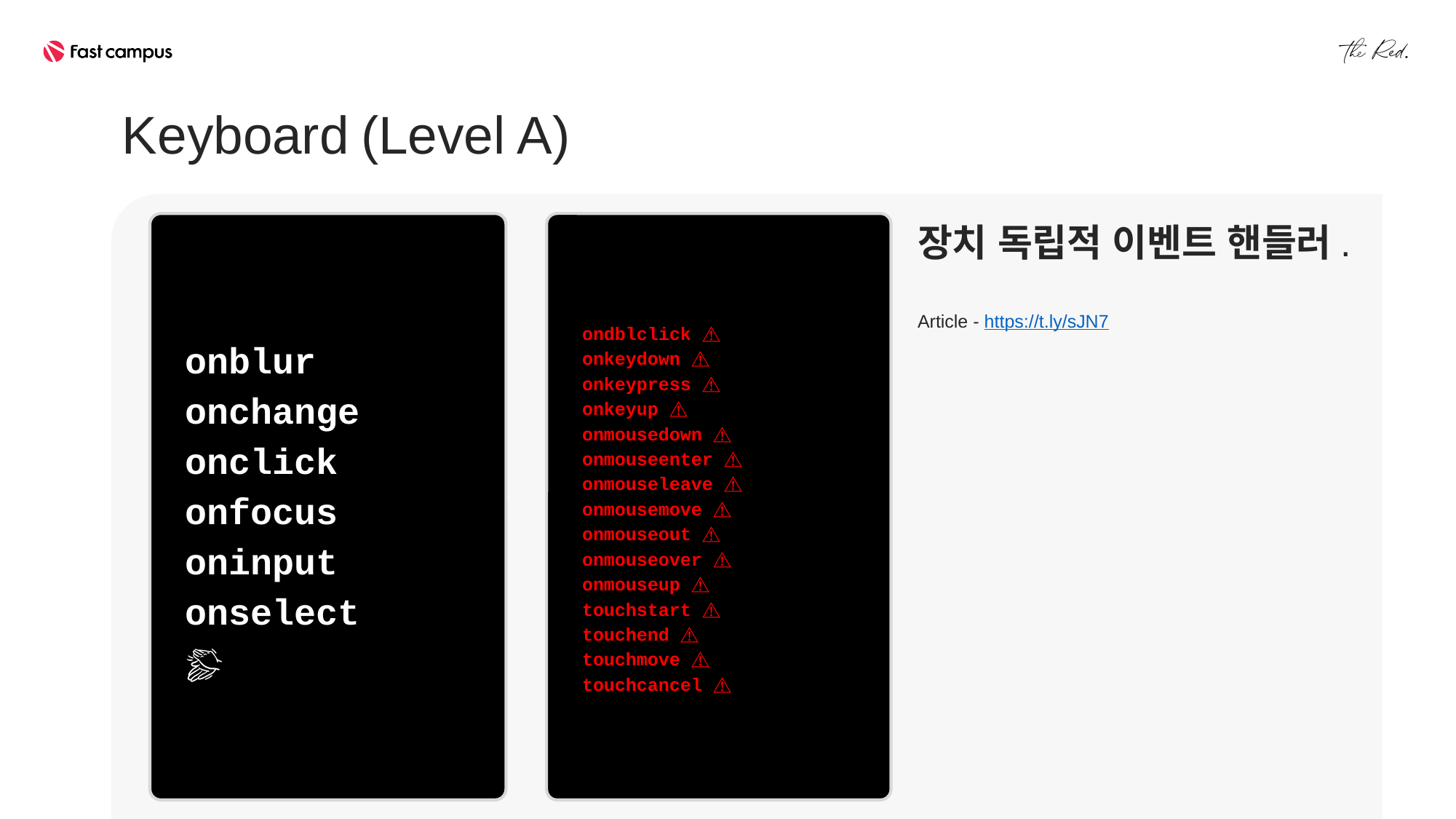

Keyboard (Level A)
onblur
onchange
onclick
onfocus
oninput
onselect
👏
ondblclick ⚠️
onkeydown ⚠️
onkeypress ⚠️
onkeyup ⚠️
onmousedown ⚠️
onmouseenter ⚠️
onmouseleave ⚠️
onmousemove ⚠️
onmouseout ⚠️
onmouseover ⚠️
onmouseup ⚠️
touchstart ⚠️
touchend ⚠️
touchmove ⚠️
touchcancel ⚠️
장치 독립적 이벤트 핸들러.

Article - https://t.ly/sJN7